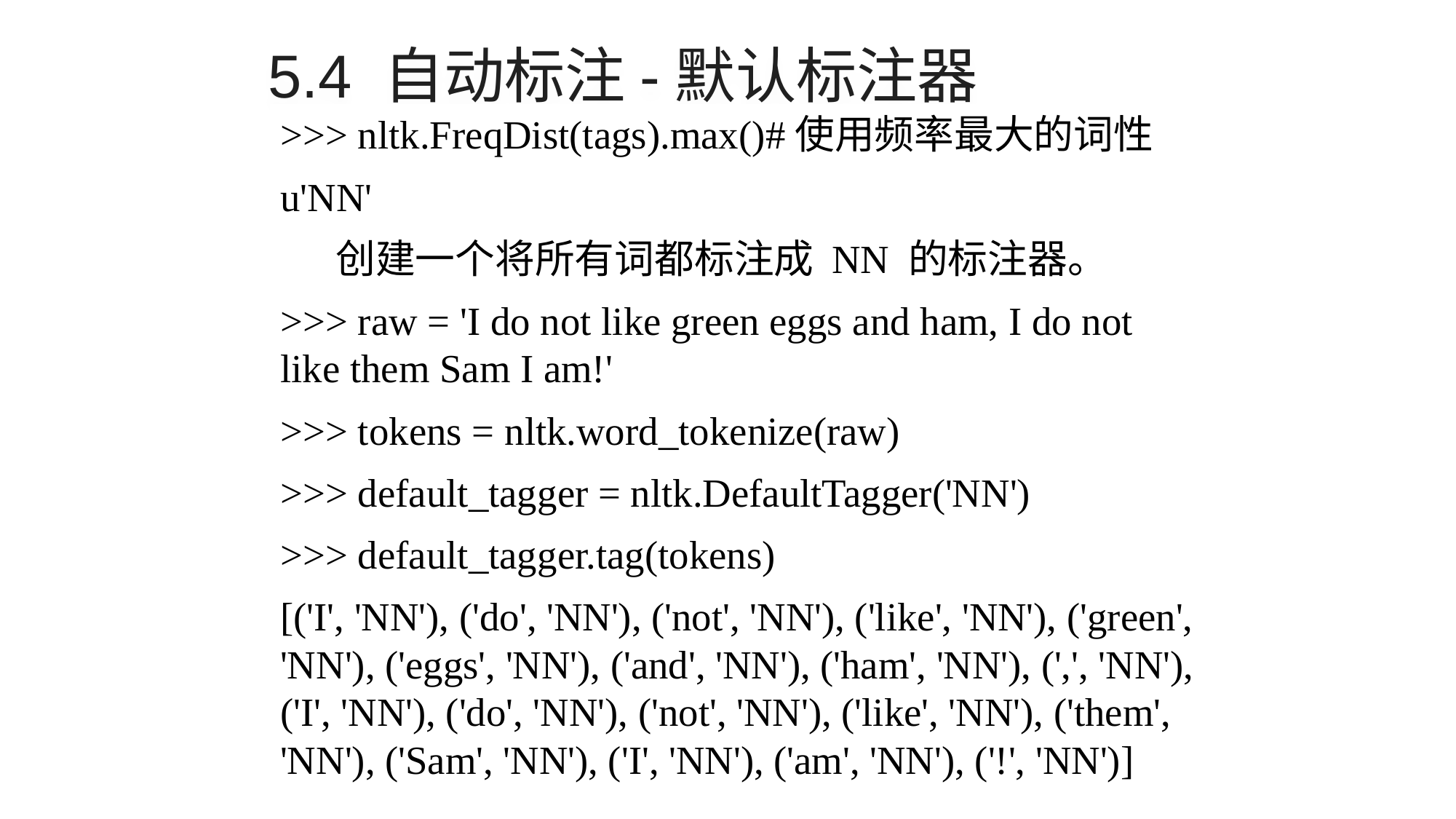

# 5.4 自动标注-默认标注器
>>> nltk.FreqDist(tags).max()#使用频率最大的词性
u'NN'
创建一个将所有词都标注成 NN 的标注器。
>>> raw = 'I do not like green eggs and ham, I do not like them Sam I am!'
>>> tokens = nltk.word_tokenize(raw)
>>> default_tagger = nltk.DefaultTagger('NN')
>>> default_tagger.tag(tokens)
[('I', 'NN'), ('do', 'NN'), ('not', 'NN'), ('like', 'NN'), ('green', 'NN'), ('eggs', 'NN'), ('and', 'NN'), ('ham', 'NN'), (',', 'NN'), ('I', 'NN'), ('do', 'NN'), ('not', 'NN'), ('like', 'NN'), ('them', 'NN'), ('Sam', 'NN'), ('I', 'NN'), ('am', 'NN'), ('!', 'NN')]